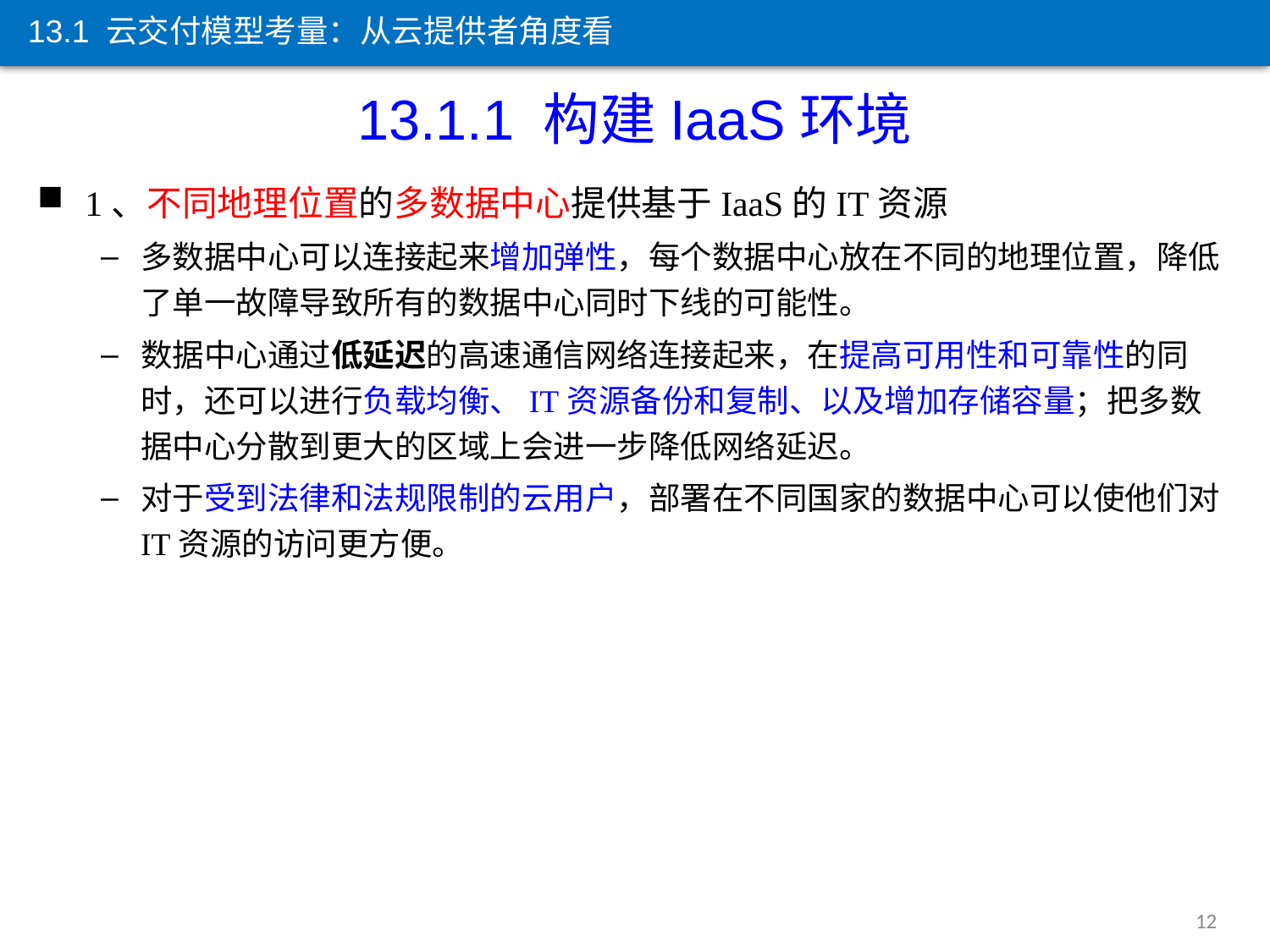

13.1 云交付模型考量：从云提供者角度看
13.1.1 构建IaaS环境
1、不同地理位置的多数据中心提供基于IaaS的IT资源
多数据中心可以连接起来增加弹性，每个数据中心放在不同的地理位置，降低了单一故障导致所有的数据中心同时下线的可能性。
数据中心通过低延迟的高速通信网络连接起来，在提高可用性和可靠性的同时，还可以进行负载均衡、IT资源备份和复制、以及增加存储容量；把多数据中心分散到更大的区域上会进一步降低网络延迟。
对于受到法律和法规限制的云用户，部署在不同国家的数据中心可以使他们对IT资源的访问更方便。
12